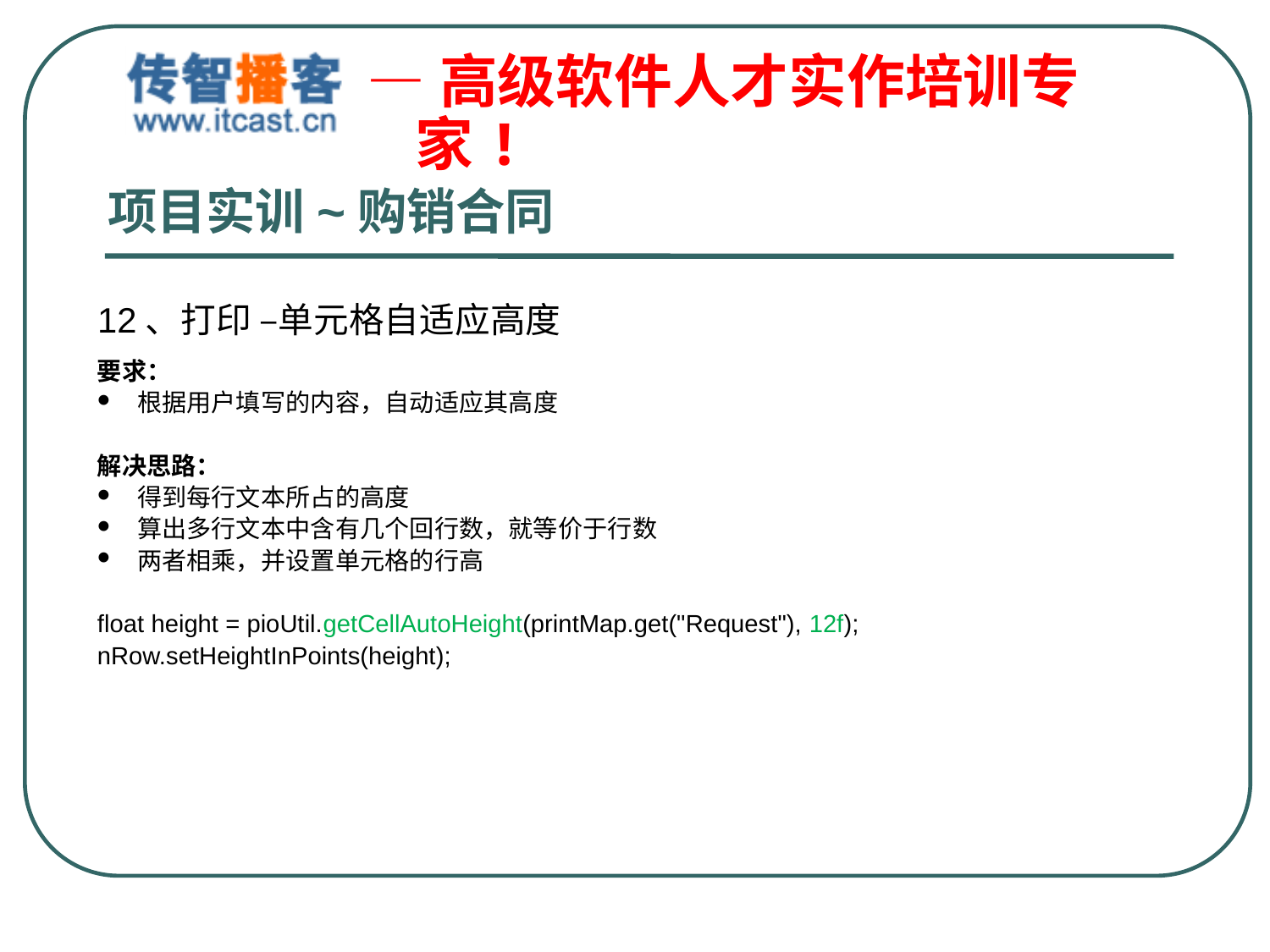

# 项目实训~购销合同
12、打印 –单元格自适应高度
要求：
根据用户填写的内容，自动适应其高度

解决思路：
得到每行文本所占的高度
算出多行文本中含有几个回行数，就等价于行数
两者相乘，并设置单元格的行高

float height = pioUtil.getCellAutoHeight(printMap.get("Request"), 12f);
nRow.setHeightInPoints(height);